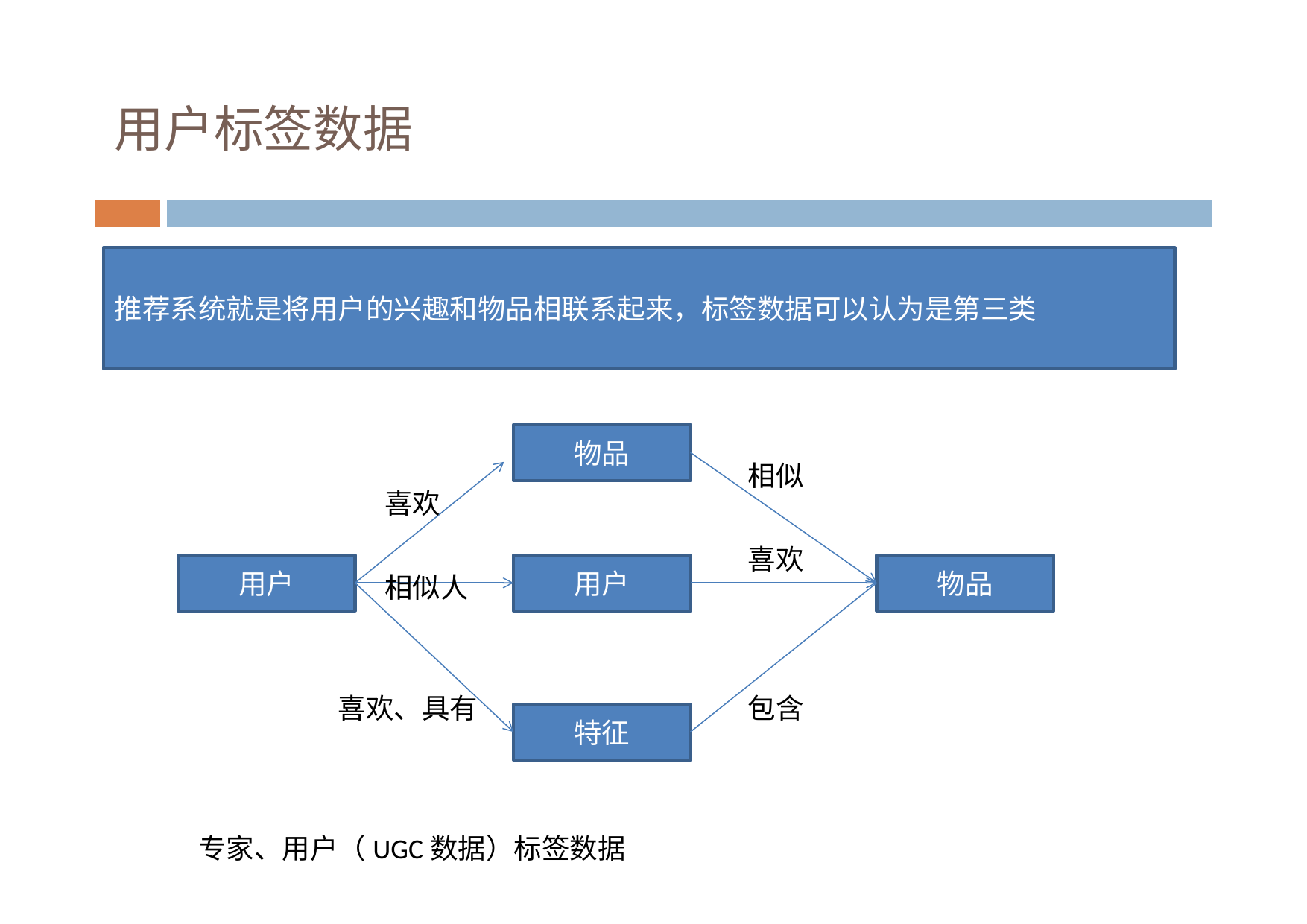

用户标签数据

推荐系统就是将用户的兴趣和物品相联系起来，标签数据可以认为是第三类
物品
相似
喜欢
喜欢
用户
用户
物品
相似人
喜欢、具有
包含
特征
专家、用户（UGC数据）标签数据